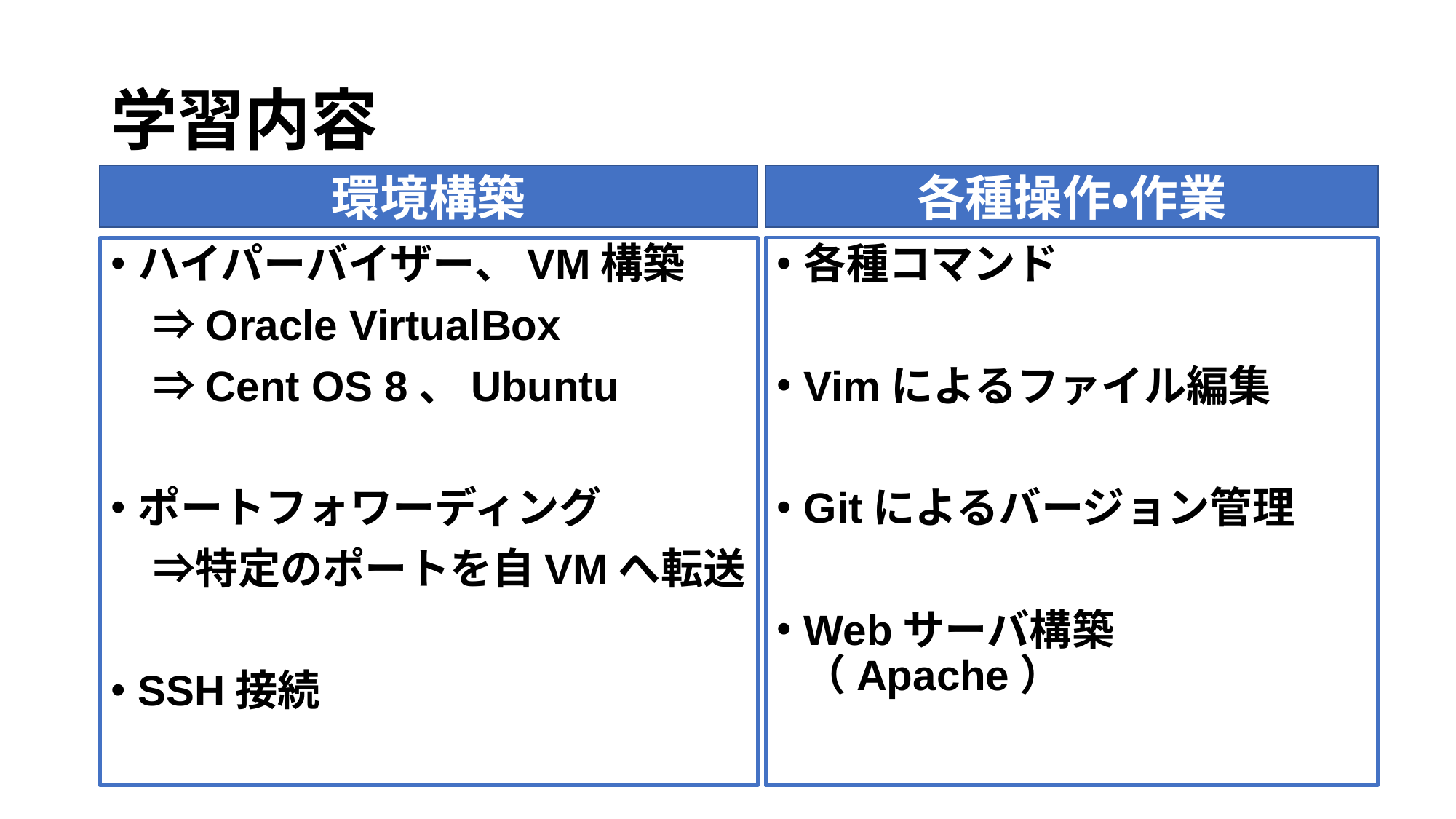

# 学習内容
環境構築
各種操作・作業
ハイパーバイザー、VM構築
　⇒Oracle VirtualBox
　⇒Cent OS 8、Ubuntu

ポートフォワーディング
　⇒特定のポートを自VMへ転送

SSH接続

各種コマンド

Vimによるファイル編集

Gitによるバージョン管理

Webサーバ構築（Apache）